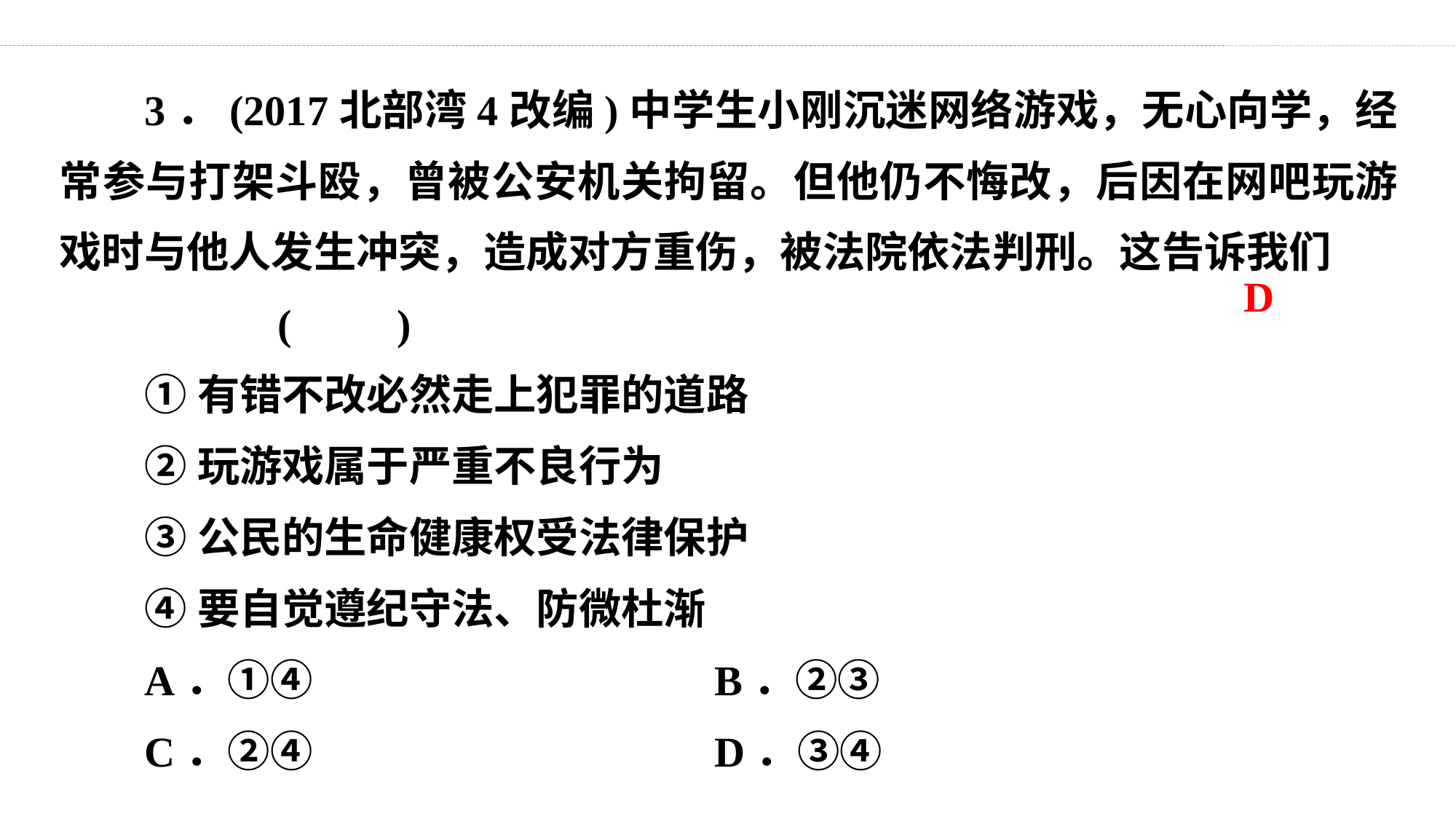

3．(2017北部湾4改编)中学生小刚沉迷网络游戏，无心向学，经常参与打架斗殴，曾被公安机关拘留。但他仍不悔改，后因在网吧玩游戏时与他人发生冲突，造成对方重伤，被法院依法判刑。这告诉我们
		(　　)
①有错不改必然走上犯罪的道路
②玩游戏属于严重不良行为
③公民的生命健康权受法律保护
④要自觉遵纪守法、防微杜渐
A．①④　　　　　　　	B．②③
C．②④　　　　　　　	D．③④

D